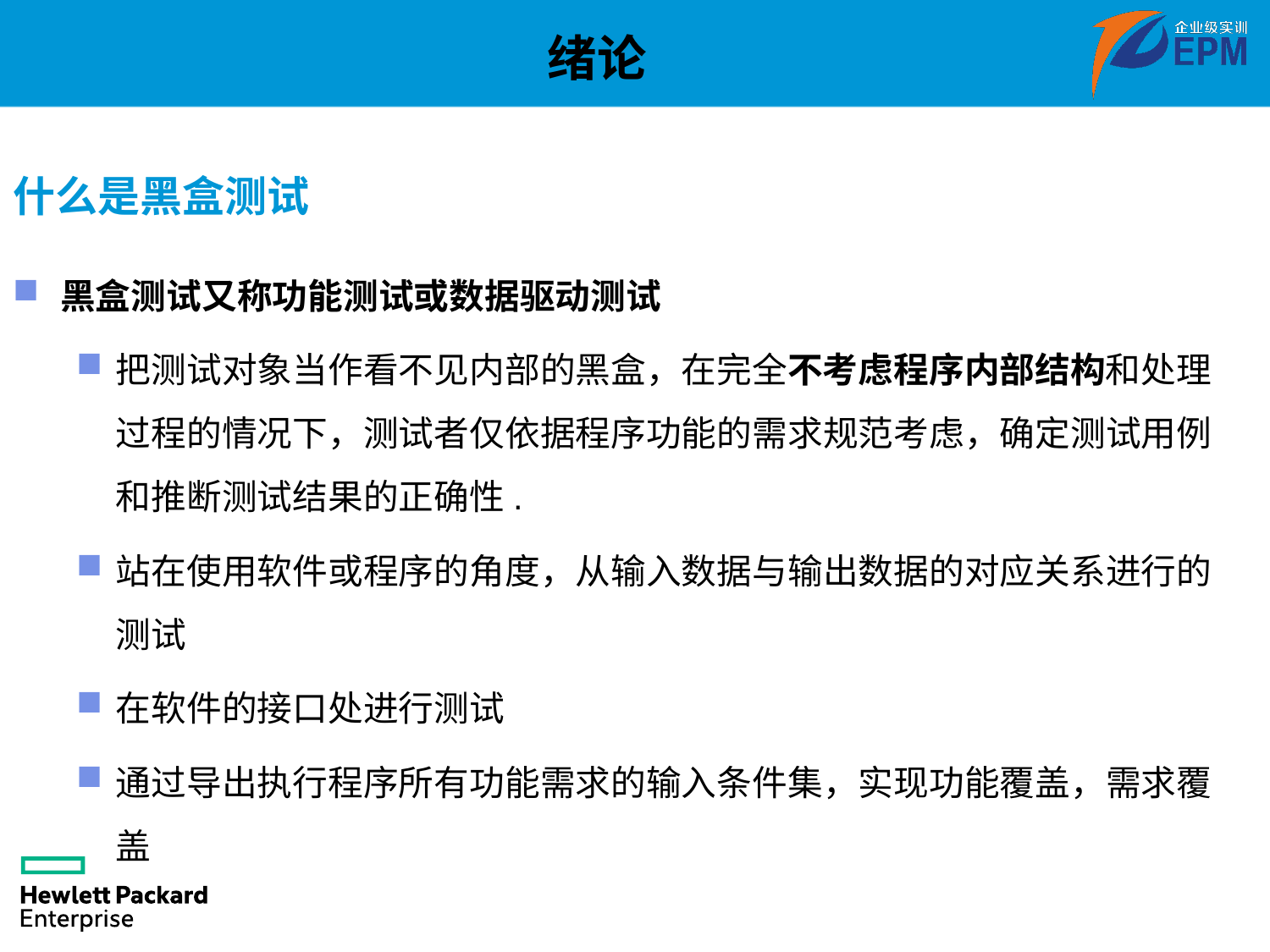

绪论
什么是黑盒测试
黑盒测试又称功能测试或数据驱动测试
把测试对象当作看不见内部的黑盒，在完全不考虑程序内部结构和处理过程的情况下，测试者仅依据程序功能的需求规范考虑，确定测试用例和推断测试结果的正确性.
站在使用软件或程序的角度，从输入数据与输出数据的对应关系进行的测试
在软件的接口处进行测试
通过导出执行程序所有功能需求的输入条件集，实现功能覆盖，需求覆盖